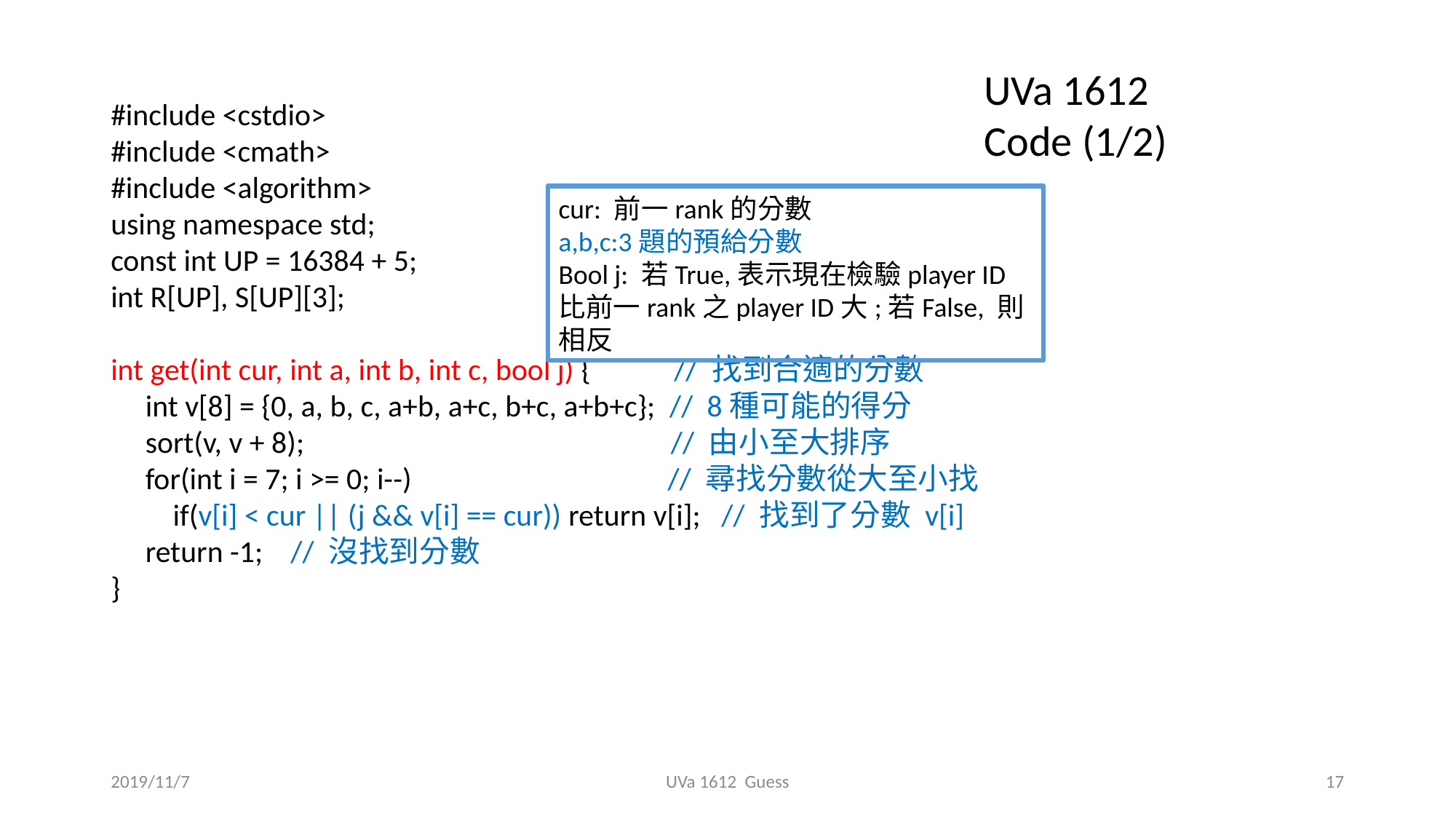

UVa 1612 Code (1/2)
#include <cstdio>
#include <cmath>
#include <algorithm>
using namespace std;
const int UP = 16384 + 5;
int R[UP], S[UP][3];

int get(int cur, int a, int b, int c, bool j) {            // 找到合適的分數
     int v[8] = {0, a, b, c, a+b, a+c, b+c, a+b+c};  //  8種可能的得分
     sort(v, v + 8);                                                     // 由小至大排序
     for(int i = 7; i >= 0; i--)                                     // 尋找分數從大至小找
         if(v[i] < cur || (j && v[i] == cur)) return v[i];   // 找到了分數 v[i]
     return -1;    // 沒找到分數
}
cur: 前一rank的分數
a,b,c:3題的預給分數
Bool j: 若True,表示現在檢驗player ID比前一rank之player ID大;若False, 則相反
2019/11/7
UVa 1612  Guess
17